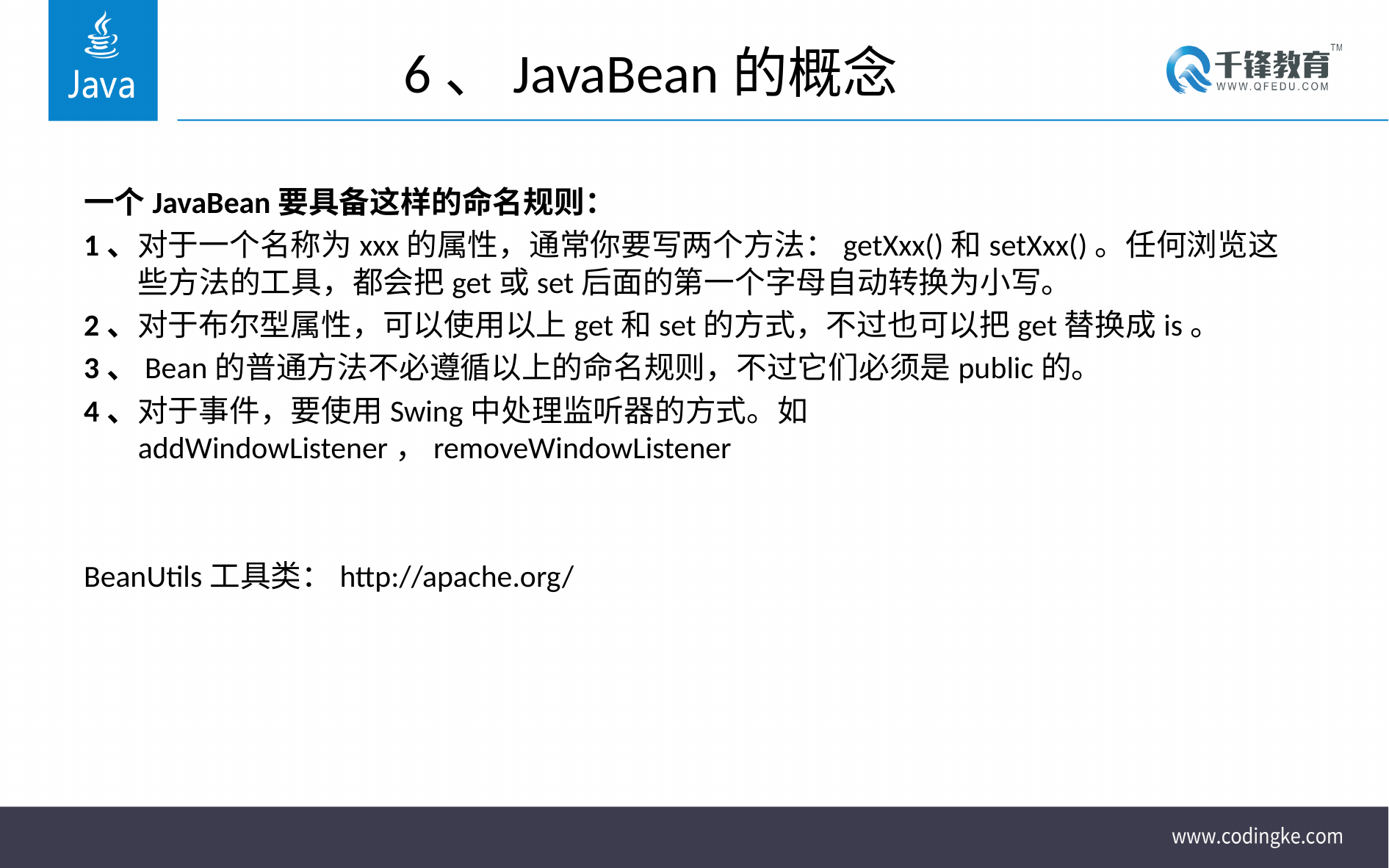

# 6、JavaBean的概念
一个JavaBean要具备这样的命名规则：
1、对于一个名称为xxx的属性，通常你要写两个方法：getXxx()和setXxx()。任何浏览这些方法的工具，都会把get或set后面的第一个字母自动转换为小写。
2、对于布尔型属性，可以使用以上get和set的方式，不过也可以把get替换成is。
3、Bean的普通方法不必遵循以上的命名规则，不过它们必须是public的。
4、对于事件，要使用Swing中处理监听器的方式。如addWindowListener，removeWindowListener

BeanUtils工具类：http://apache.org/